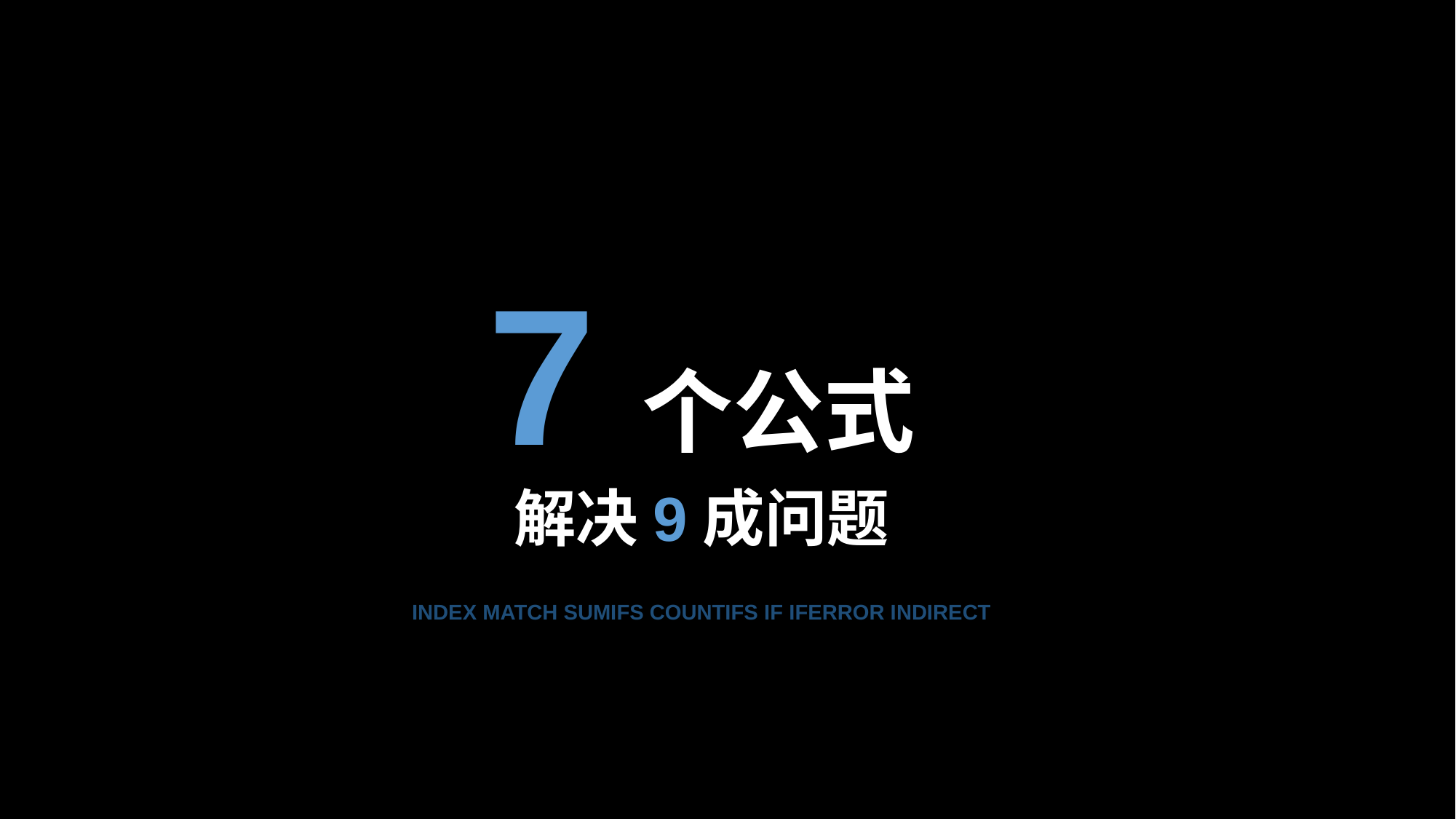

7个公式
解决9成问题

INDEX MATCH SUMIFS COUNTIFS IF IFERROR INDIRECT